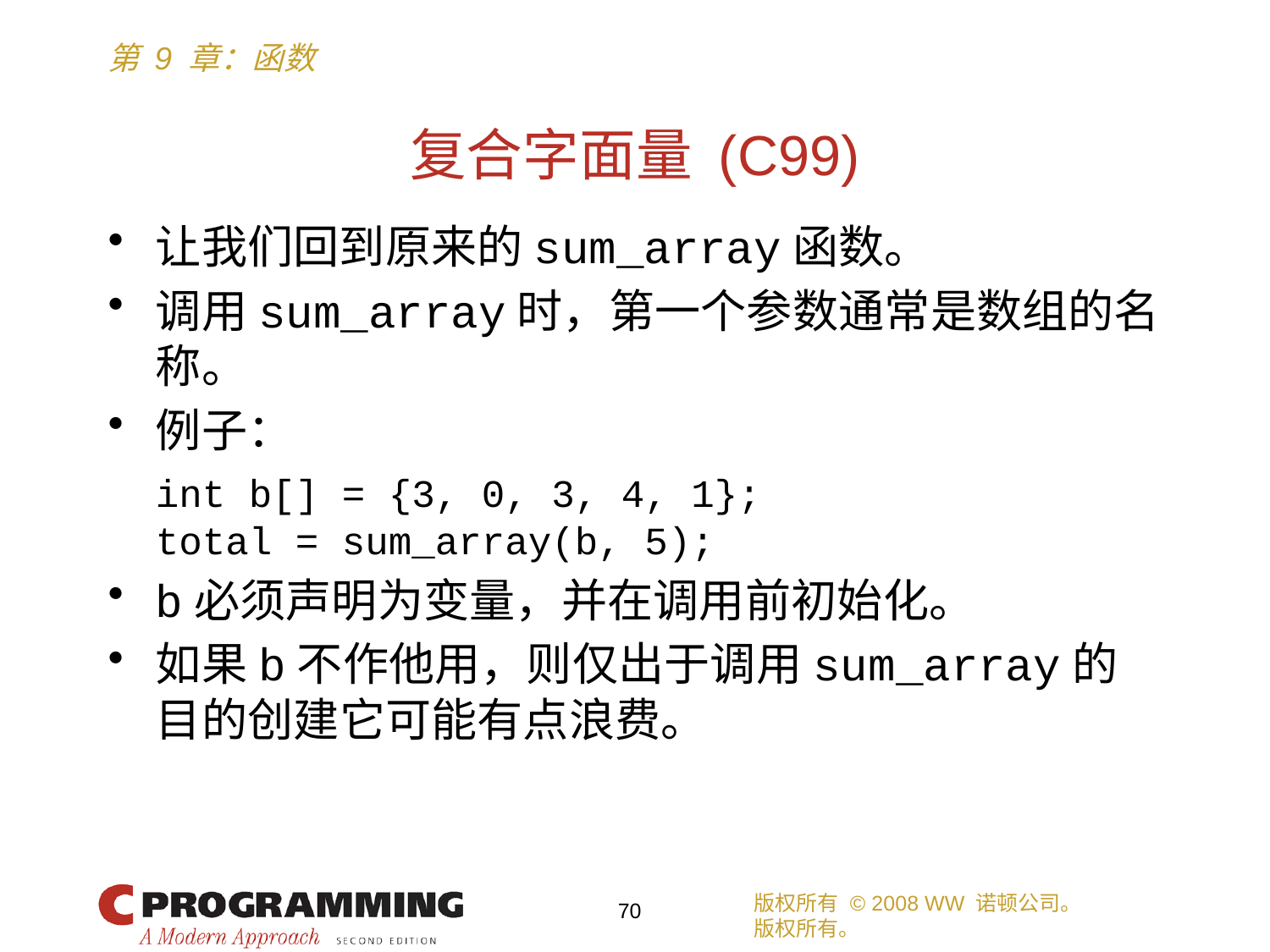

# 复合字面量 (C99)
让我们回到原来的sum_array函数。
调用sum_array时，第一个参数通常是数组的名称。
例子：
	int b[] = {3, 0, 3, 4, 1};
	total = sum_array(b, 5);
b必须声明为变量，并在调用前初始化。
如果b不作他用，则仅出于调用sum_array的目的创建它可能有点浪费。
版权所有 © 2008 WW 诺顿公司。
版权所有。
70